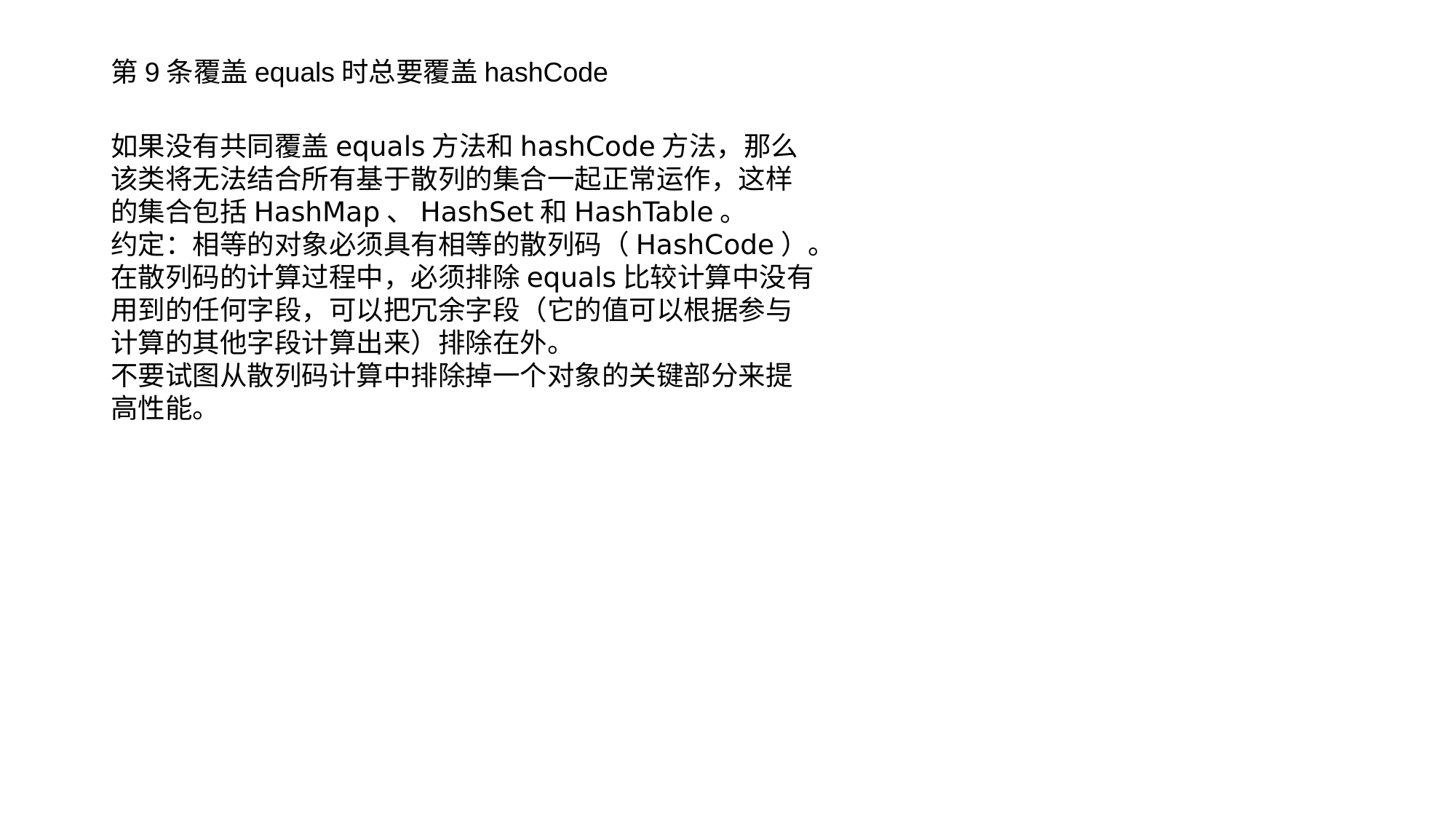

# 第9条覆盖equals时总要覆盖hashCode
如果没有共同覆盖equals方法和hashCode方法，那么该类将无法结合所有基于散列的集合一起正常运作，这样的集合包括HashMap、HashSet和HashTable。
约定：相等的对象必须具有相等的散列码（HashCode）。
在散列码的计算过程中，必须排除equals比较计算中没有用到的任何字段，可以把冗余字段（它的值可以根据参与计算的其他字段计算出来）排除在外。
不要试图从散列码计算中排除掉一个对象的关键部分来提高性能。